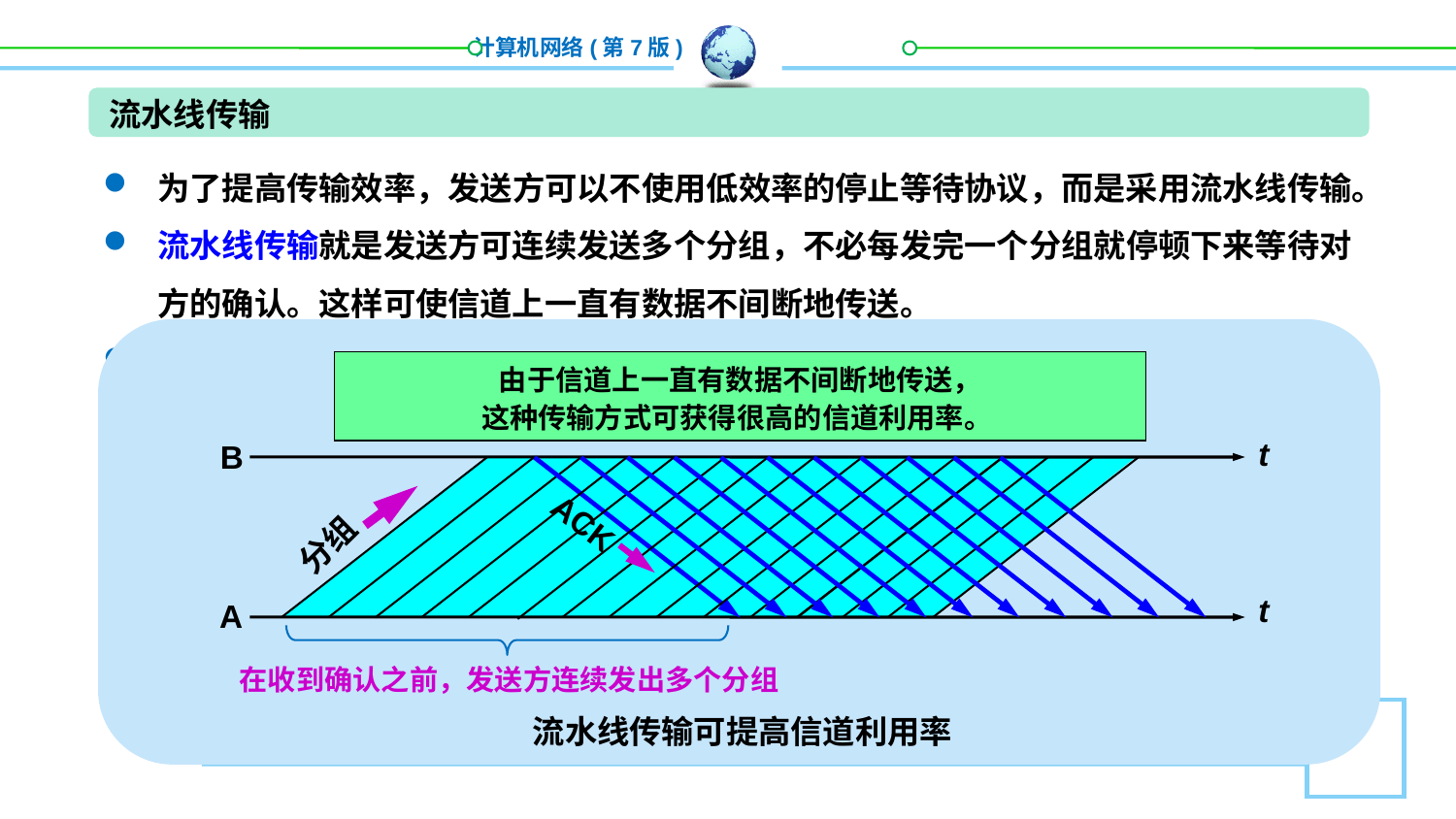

流水线传输

为了提高传输效率，发送方可以不使用低效率的停止等待协议，而是采用流水线传输。
流水线传输就是发送方可连续发送多个分组，不必每发完一个分组就停顿下来等待对方的确认。这样可使信道上一直有数据不间断地传送。
由于信道上一直有数据不间断地传送，这种传输方式可获得很高的信道利用率。

由于信道上一直有数据不间断地传送，
这种传输方式可获得很高的信道利用率。

t
B

ACK
分组

t
A

在收到确认之前，发送方连续发出多个分组
流水线传输可提高信道利用率